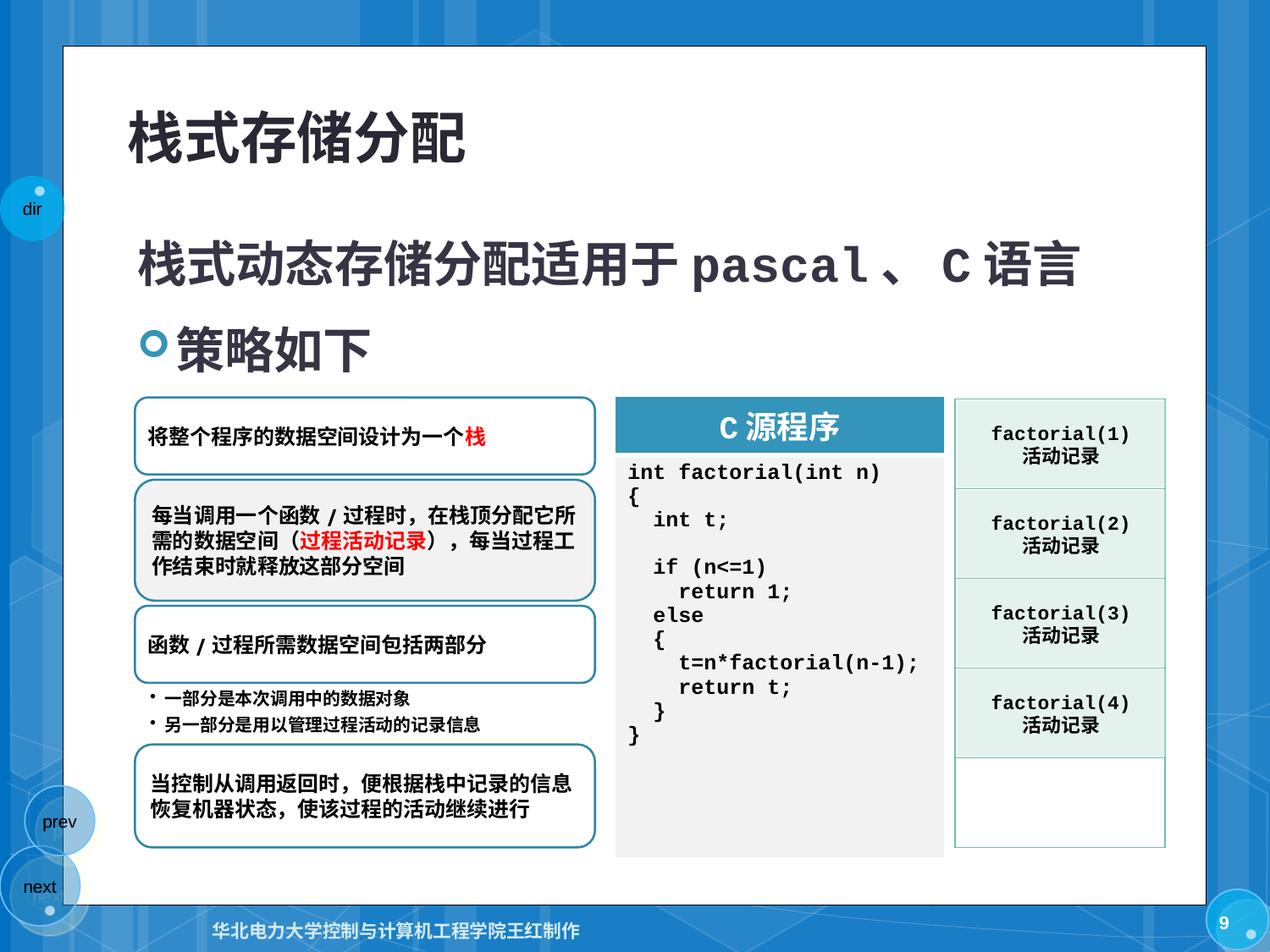

# 栈式存储分配
栈式动态存储分配适用于pascal、C语言
策略如下
将整个程序的数据空间设计为一个栈
每当调用一个函数/过程时，在栈顶分配它所需的数据空间（过程活动记录），每当过程工作结束时就释放这部分空间
函数/过程所需数据空间包括两部分
一部分是本次调用中的数据对象
另一部分是用以管理过程活动的记录信息
当控制从调用返回时，便根据栈中记录的信息恢复机器状态，使该过程的活动继续进行
| C源程序 |
| --- |
| int factorial(int n) { int t; if (n<=1) return 1; else { t=n\*factorial(n-1); return t; } } |
|  |
| --- |
|  |
|  |
|  |
|  |
factorial(1)
活动记录
factorial(2)
活动记录
factorial(3)
活动记录
factorial(4)
活动记录
9
华北电力大学控制与计算机工程学院王红制作